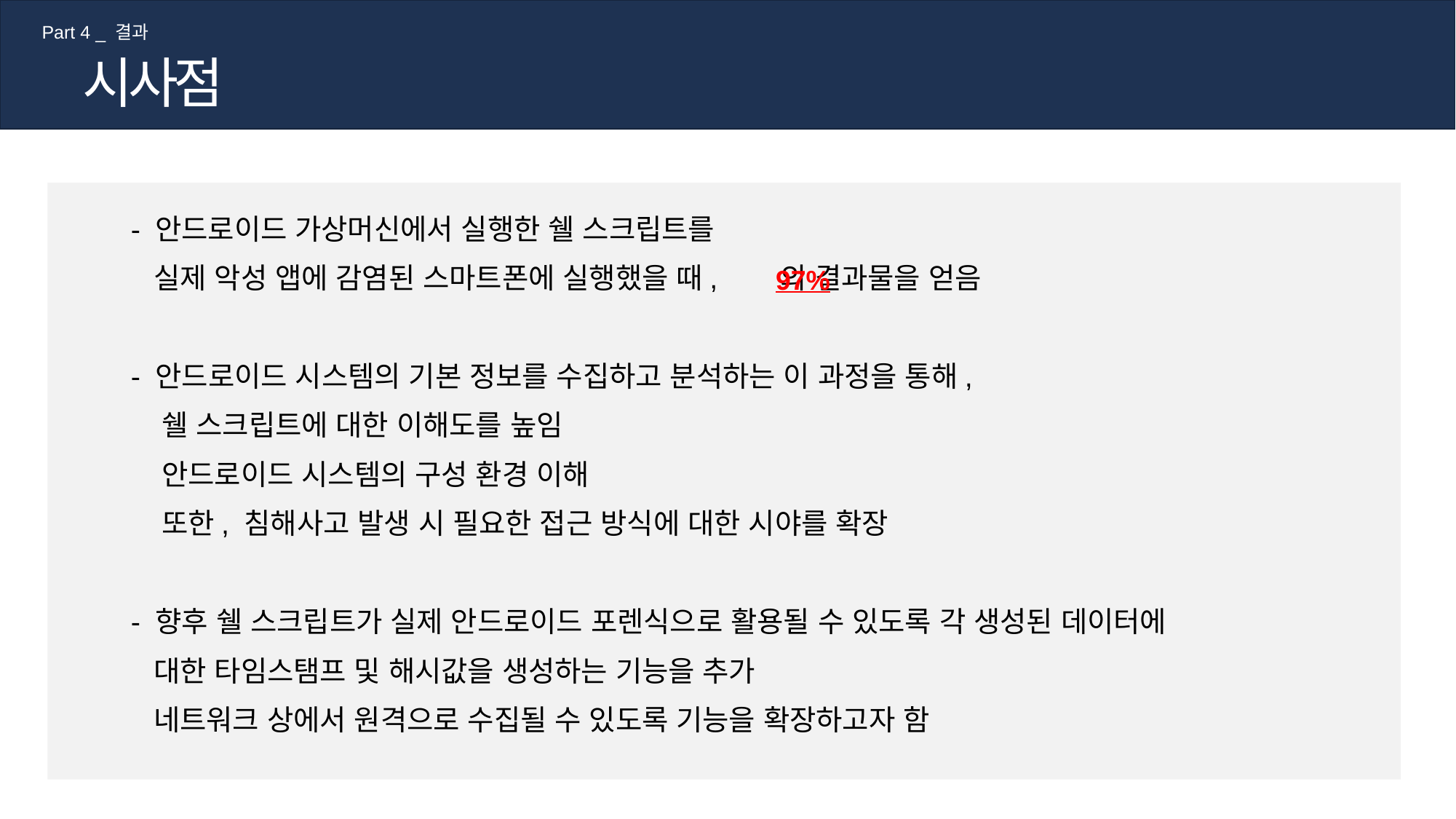

Part 4 _ 결과
시사점

- 안드로이드 가상머신에서 실행한 쉘 스크립트를
  실제 악성 앱에 감염된 스마트폰에 실행했을 때,       의 결과물을 얻음

- 안드로이드 시스템의 기본 정보를 수집하고 분석하는 이 과정을 통해,
   쉘 스크립트에 대한 이해도를 높임
   안드로이드 시스템의 구성 환경 이해
   또한, 침해사고 발생 시 필요한 접근 방식에 대한 시야를 확장

- 향후 쉘 스크립트가 실제 안드로이드 포렌식으로 활용될 수 있도록 각 생성된 데이터에
  대한 타임스탬프 및 해시값을 생성하는 기능을 추가
  네트워크 상에서 원격으로 수집될 수 있도록 기능을 확장하고자 함
97%